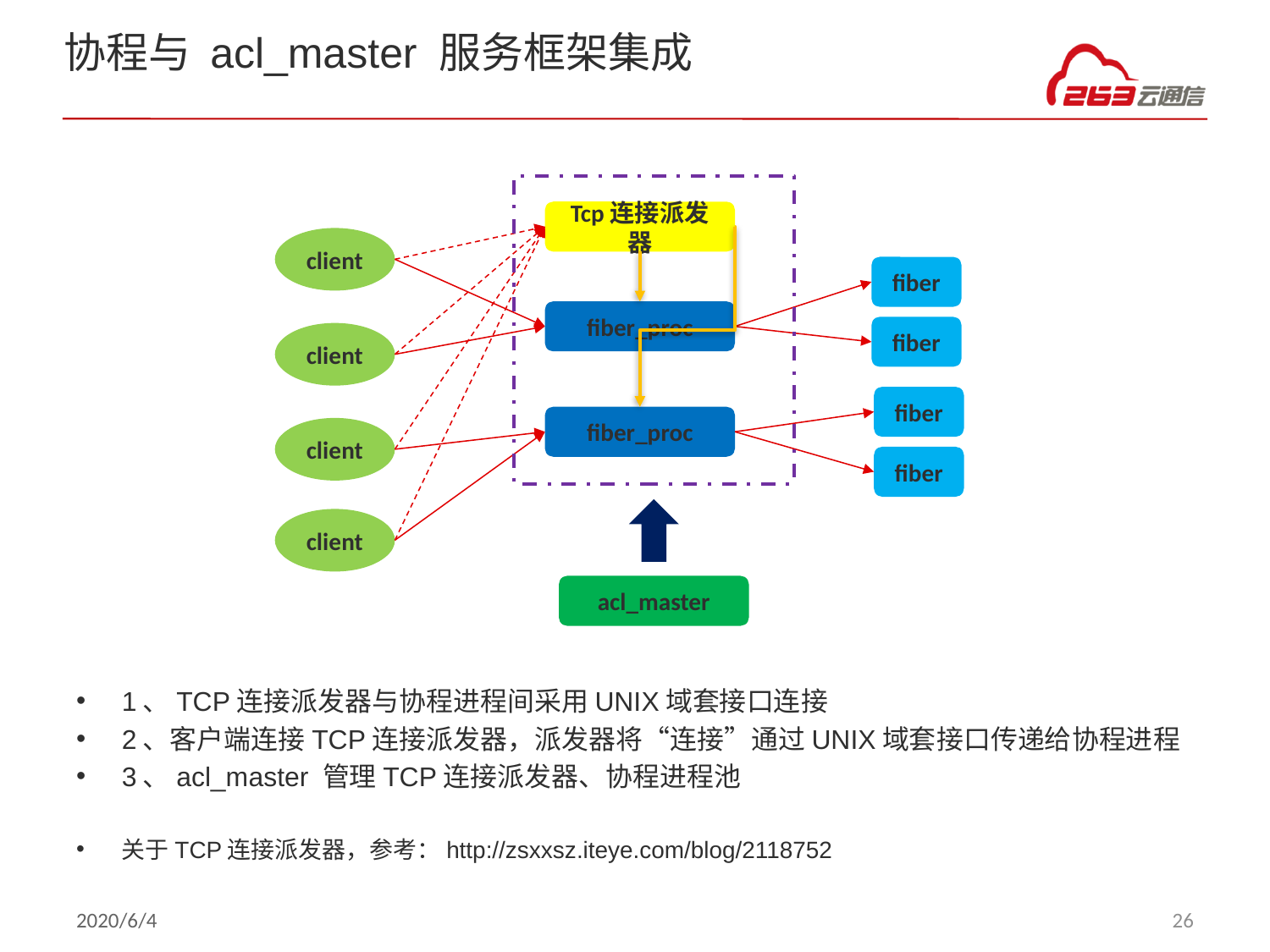

# 协程与 acl_master 服务框架集成

Tcp连接派发器
client
fiber
fiber_proc
fiber
client
fiber
fiber_proc
client
fiber

client
acl_master
1、TCP连接派发器与协程进程间采用UNIX域套接口连接
2、客户端连接TCP连接派发器，派发器将“连接”通过UNIX域套接口传递给协程进程
3、acl_master 管理TCP连接派发器、协程进程池

关于TCP连接派发器，参考：http://zsxxsz.iteye.com/blog/2118752